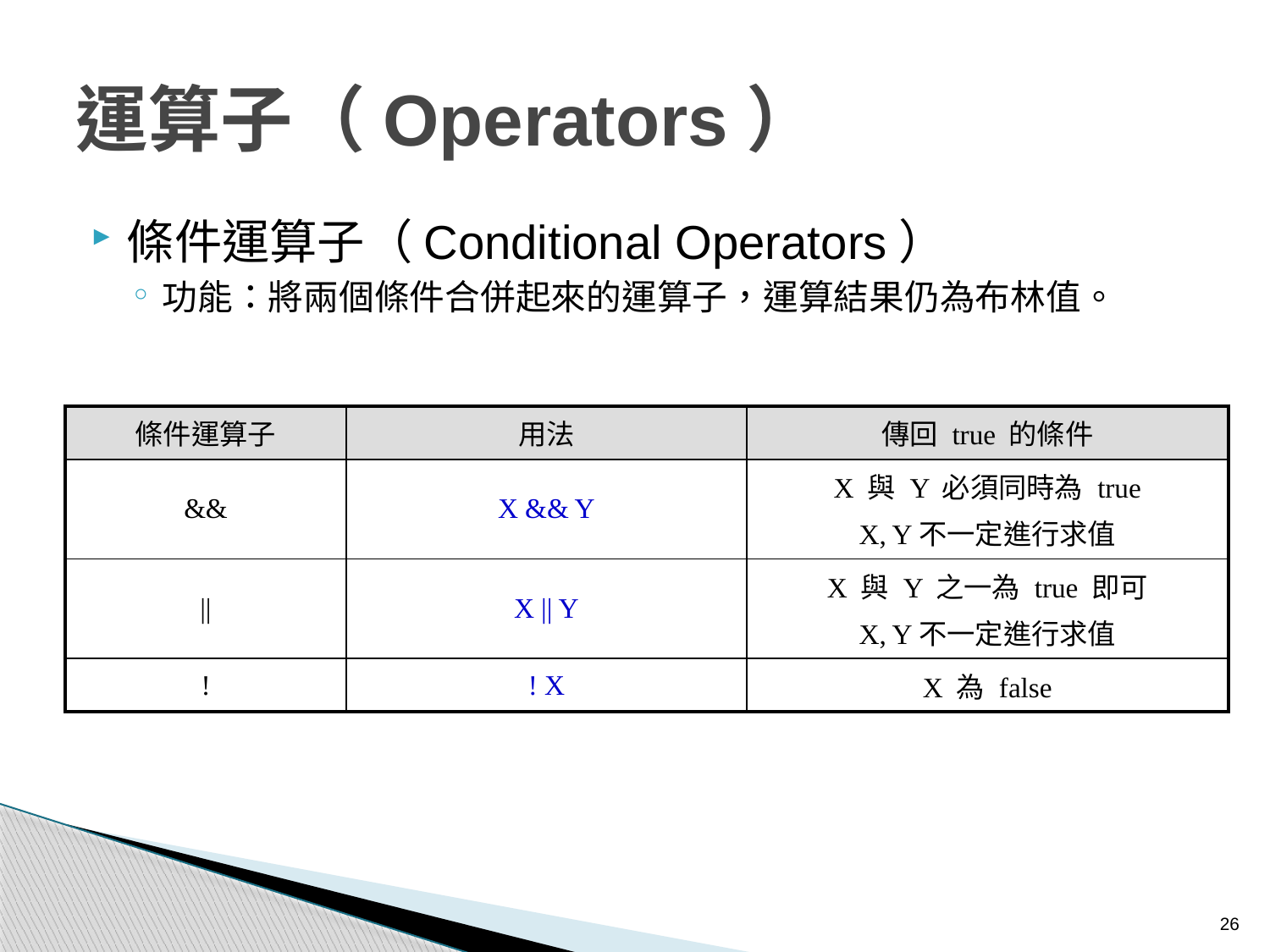

# 運算子（Operators）
條件運算子（Conditional Operators）
功能：將兩個條件合併起來的運算子，運算結果仍為布林值。

| 條件運算子 | 用法 | 傳回 true 的條件 |
| --- | --- | --- |
| && | X && Y | X 與 Y 必須同時為 true X, Y不一定進行求值 |
| || | X || Y | X 與 Y 之一為 true 即可 X, Y不一定進行求值 |
| ! | ! X | X 為 false |
26